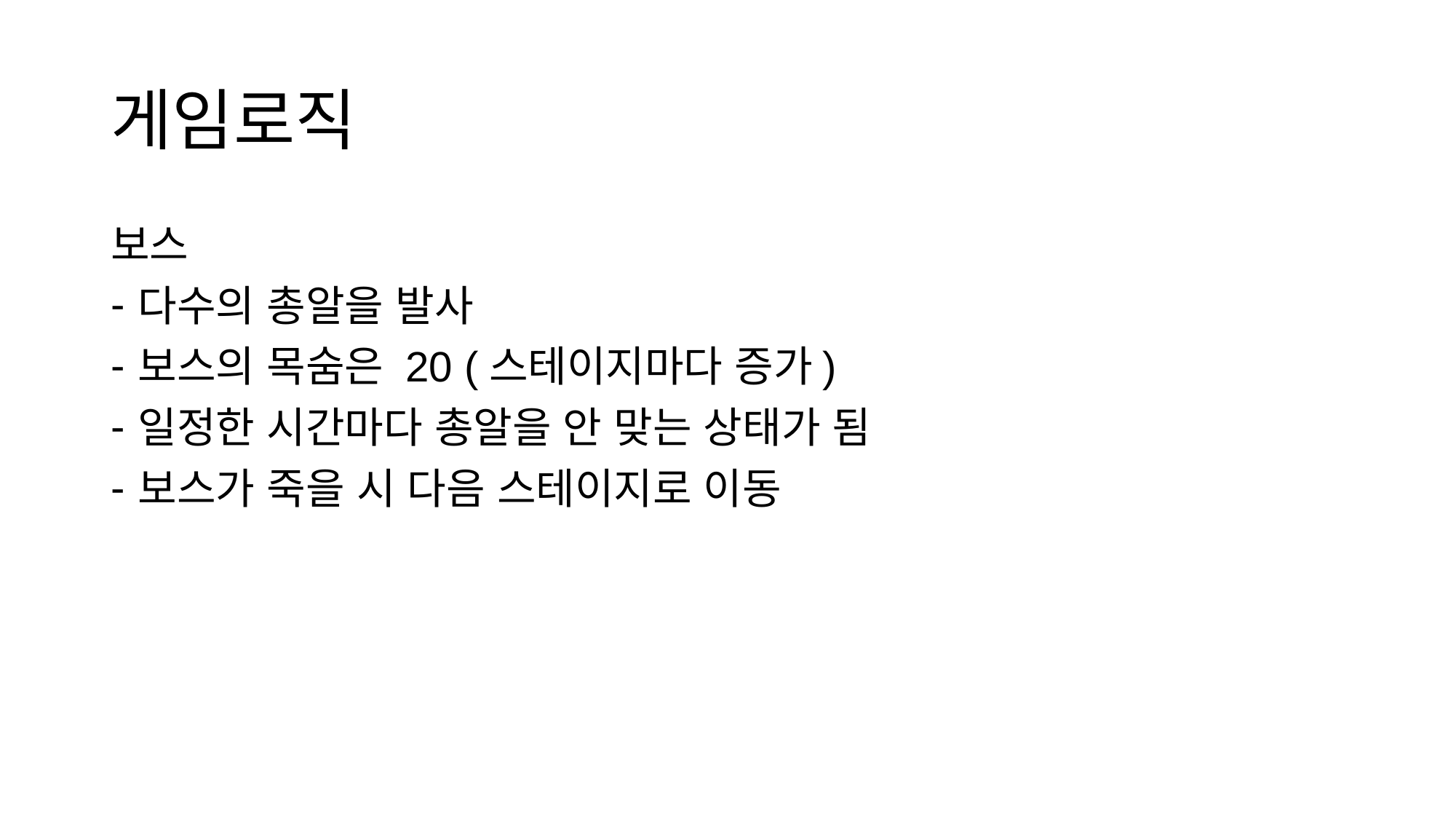

# 게임로직
보스
다수의 총알을 발사
보스의 목숨은 20 (스테이지마다 증가)
일정한 시간마다 총알을 안 맞는 상태가 됨
보스가 죽을 시 다음 스테이지로 이동